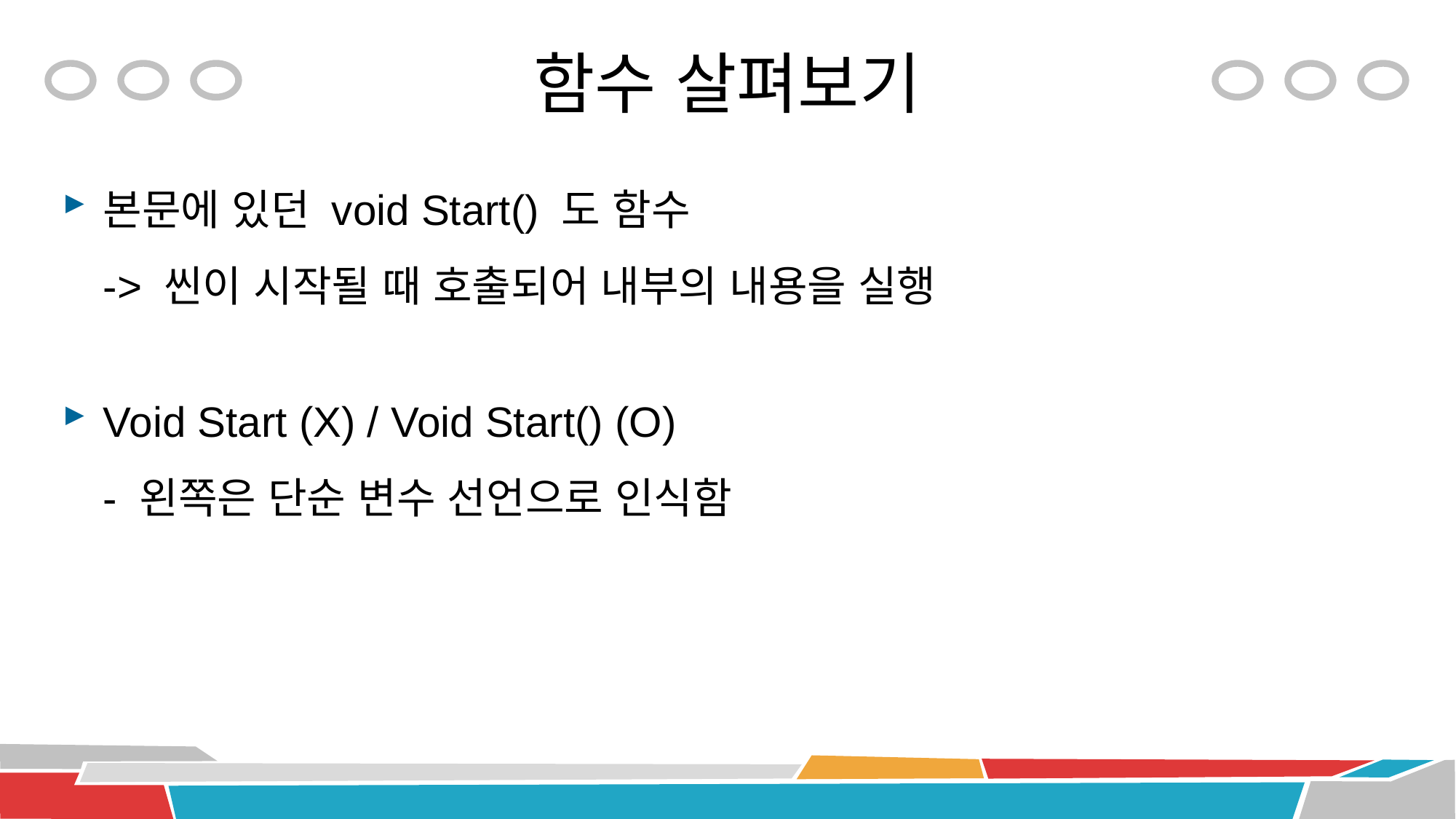

# 함수 살펴보기
본문에 있던 void Start() 도 함수
-> 씬이 시작될 때 호출되어 내부의 내용을 실행
Void Start (X) / Void Start() (O)
- 왼쪽은 단순 변수 선언으로 인식함